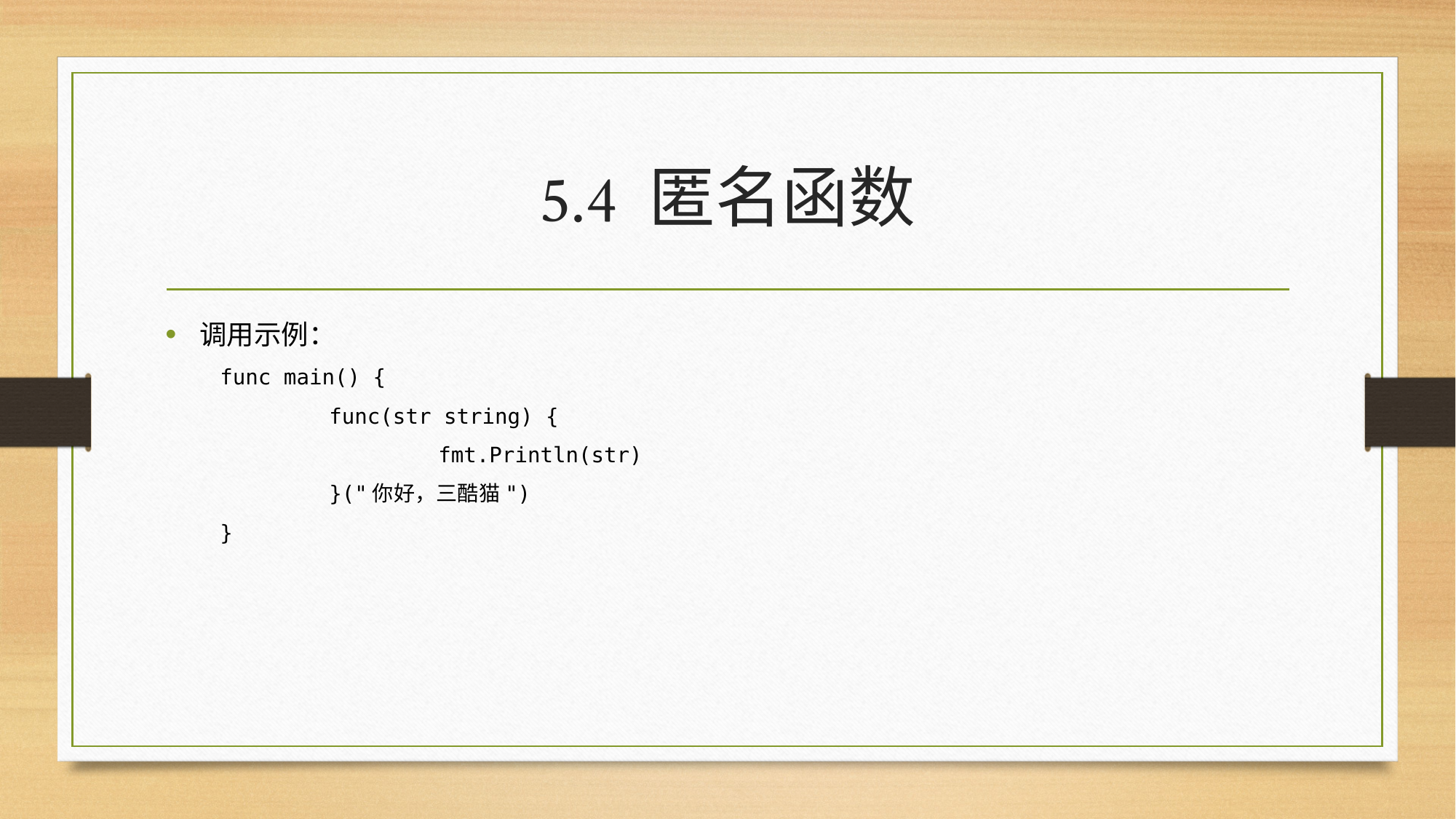

# 5.4 匿名函数
调用示例：
func main() {
	func(str string) {
		fmt.Println(str)
	}("你好，三酷猫")
}